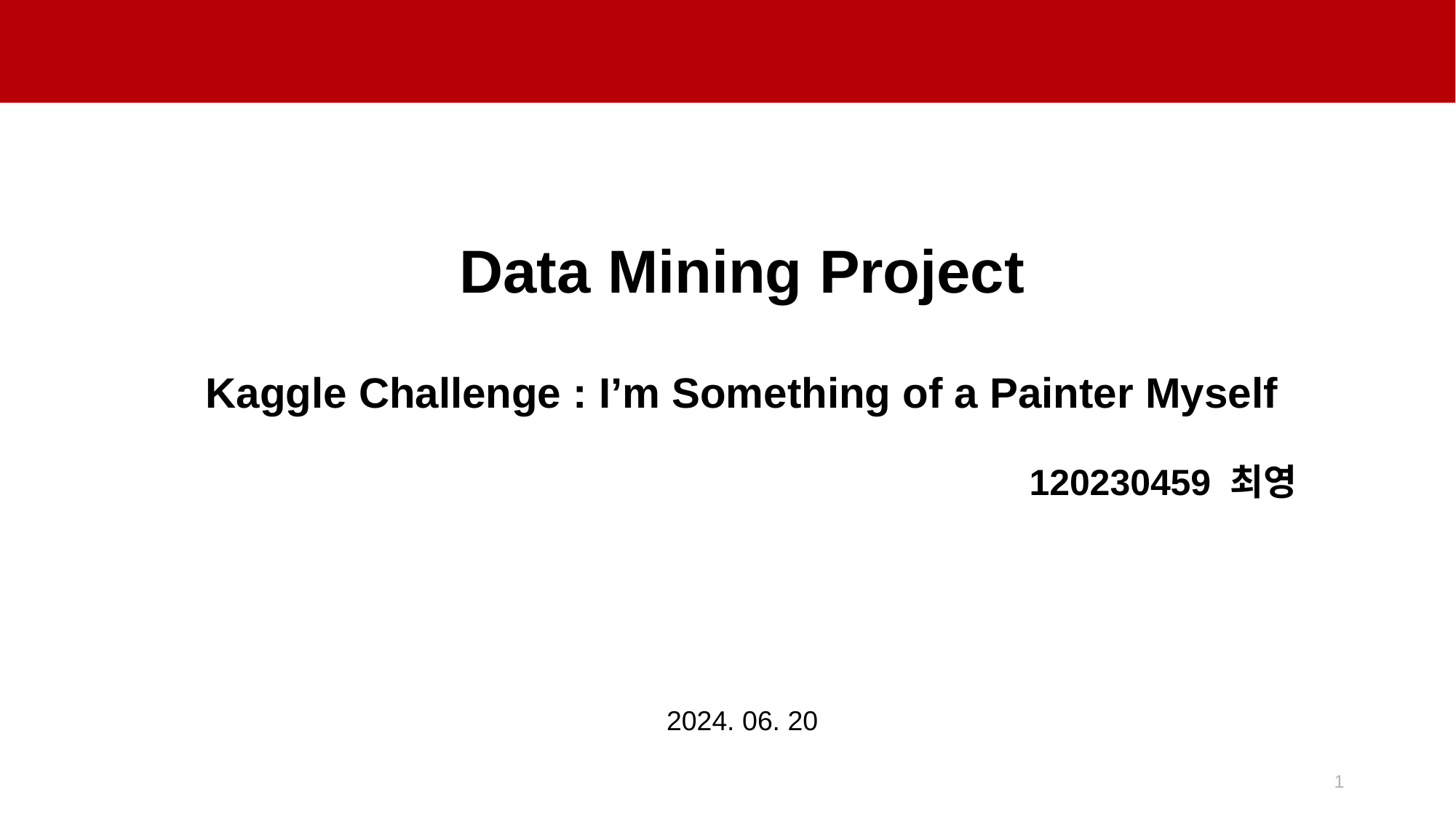

# Data Mining Project Kaggle Challenge : I’m Something of a Painter Myself
120230459 최영
2024. 06. 20

1